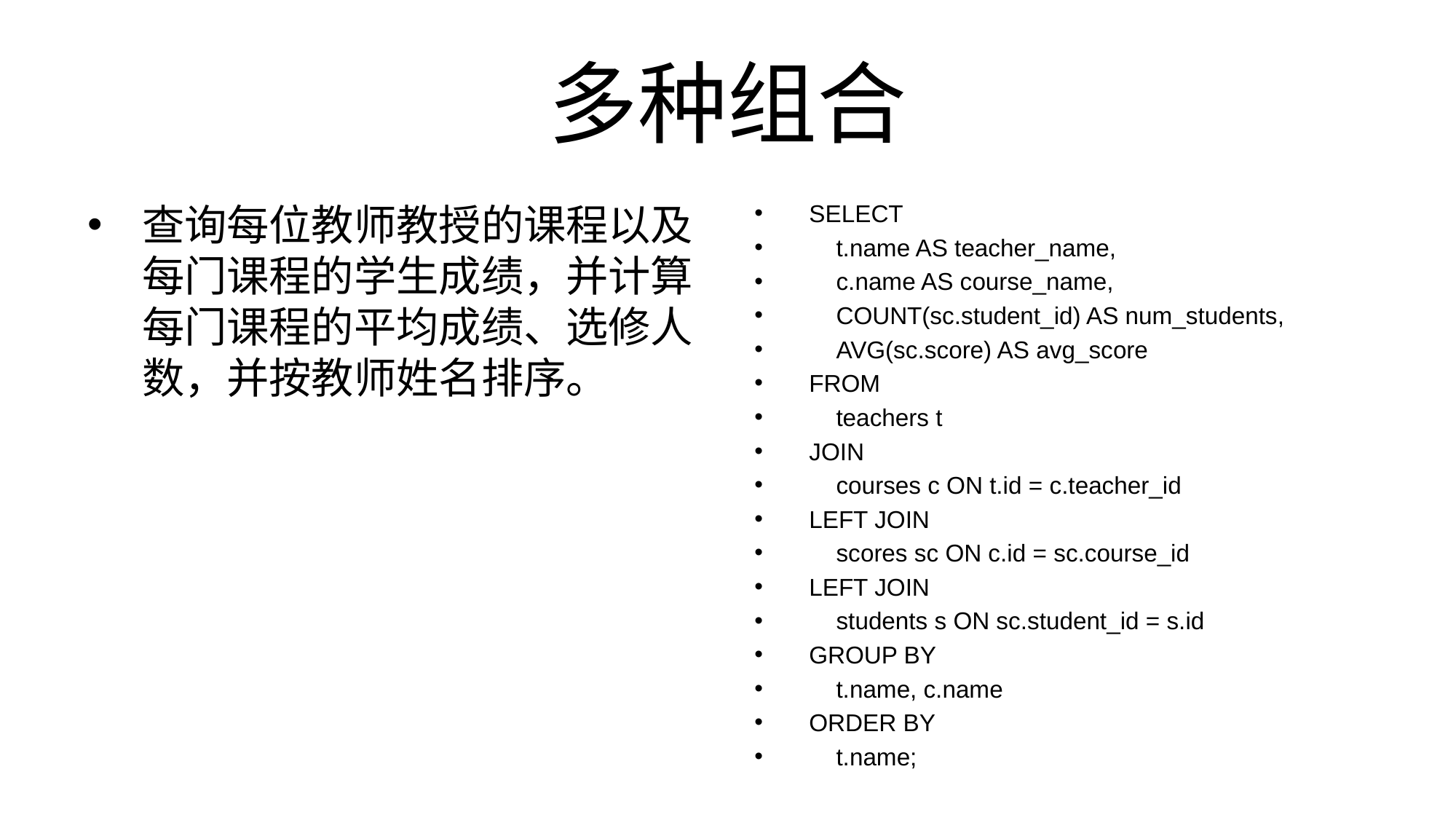

# 多种组合
查询每位教师教授的课程以及每门课程的学生成绩，并计算每门课程的平均成绩、选修人数，并按教师姓名排序。
SELECT
    t.name AS teacher_name,
    c.name AS course_name,
    COUNT(sc.student_id) AS num_students,
    AVG(sc.score) AS avg_score
FROM
    teachers t
JOIN
    courses c ON t.id = c.teacher_id
LEFT JOIN
    scores sc ON c.id = sc.course_id
LEFT JOIN
    students s ON sc.student_id = s.id
GROUP BY
    t.name, c.name
ORDER BY
    t.name;